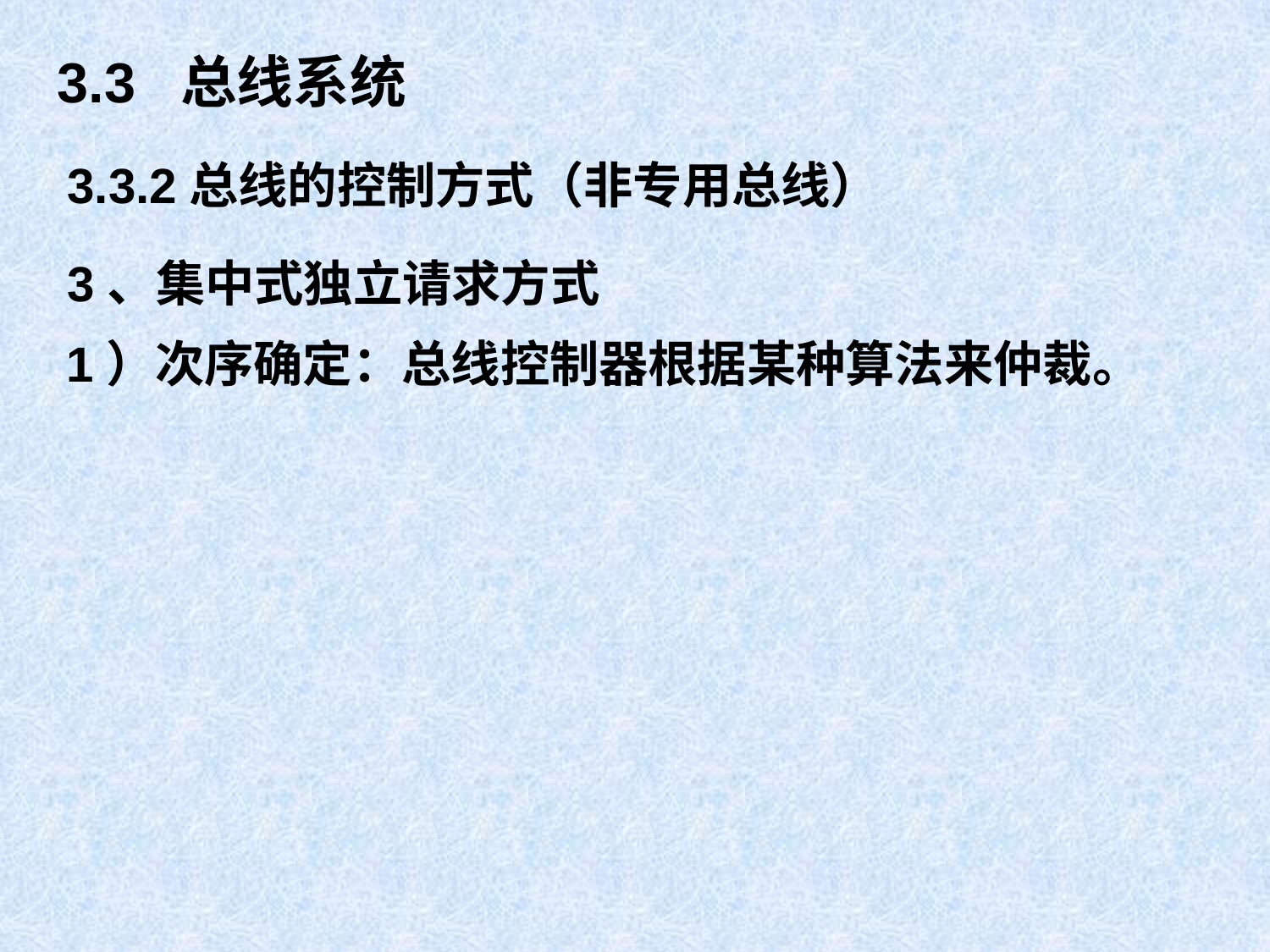

3.3  总线系统
3.3.2总线的控制方式（非专用总线）

3、集中式独立请求方式
1）次序确定：总线控制器根据某种算法来仲裁。